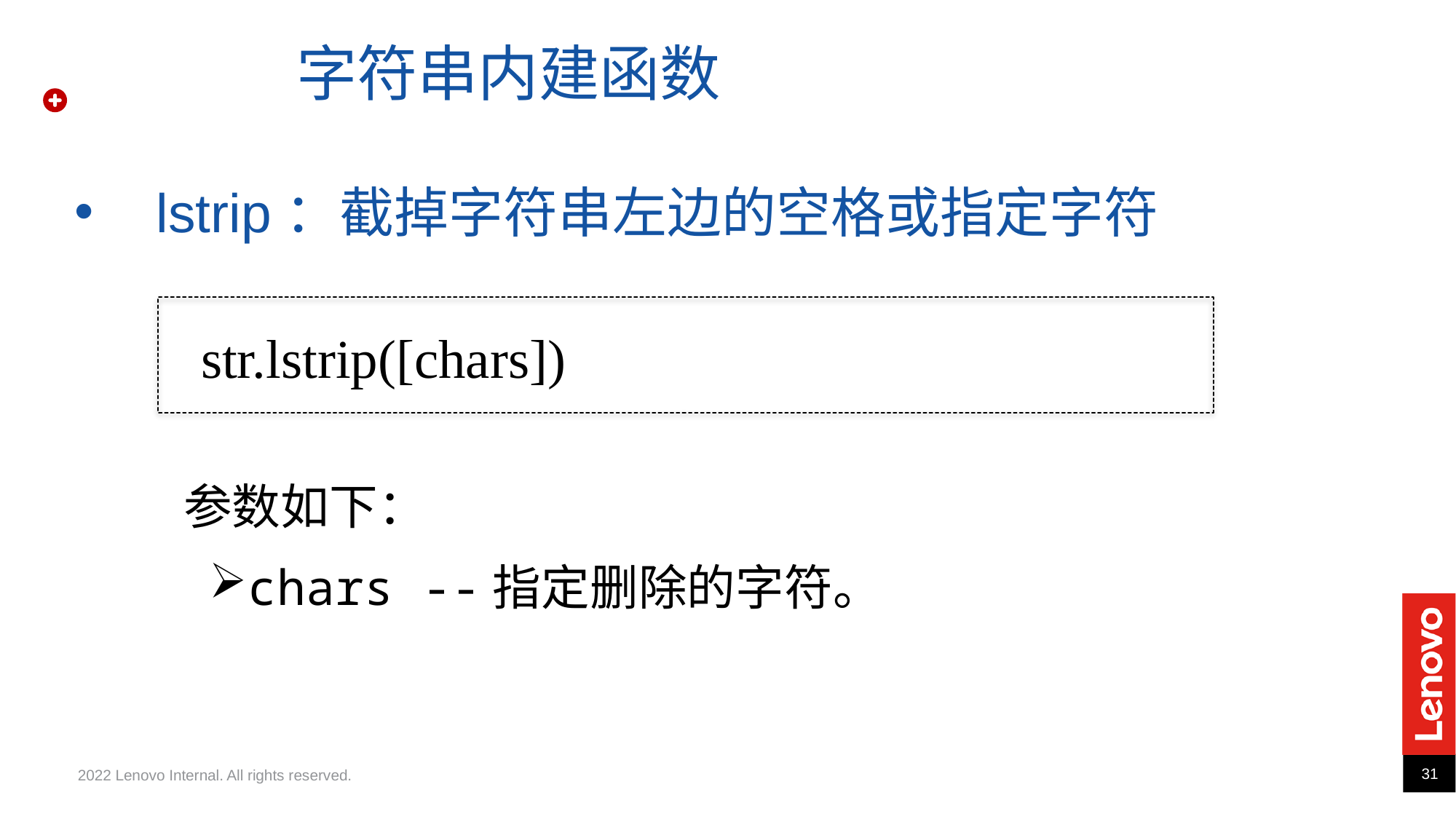

字符串内建函数
lstrip：截掉字符串左边的空格或指定字符

str.lstrip([chars])
参数如下：
chars --指定删除的字符。